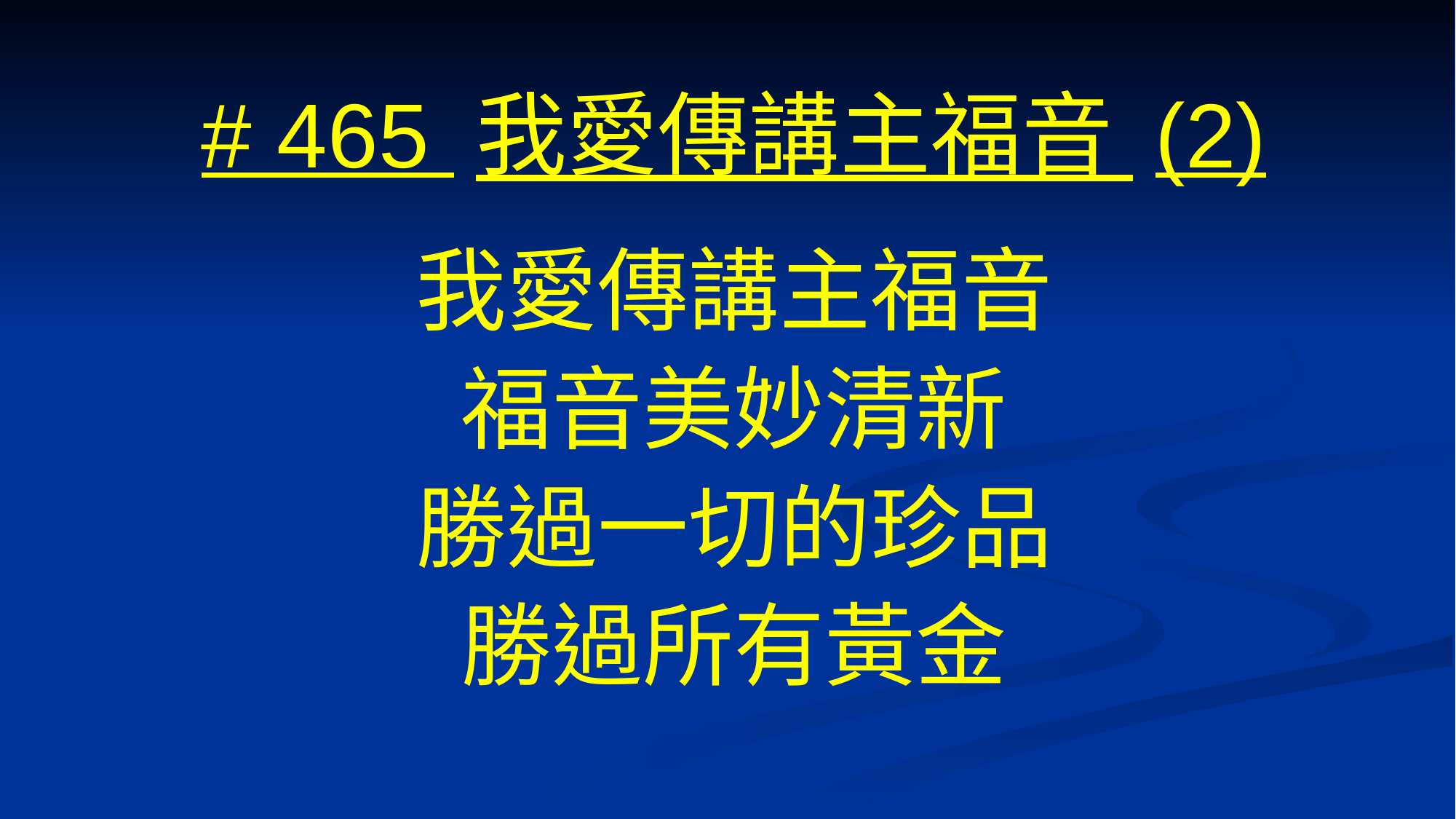

# # 465 我愛傳講主福音 (2)
我愛傳講主福音
福音美妙清新
勝過一切的珍品
勝過所有黃金